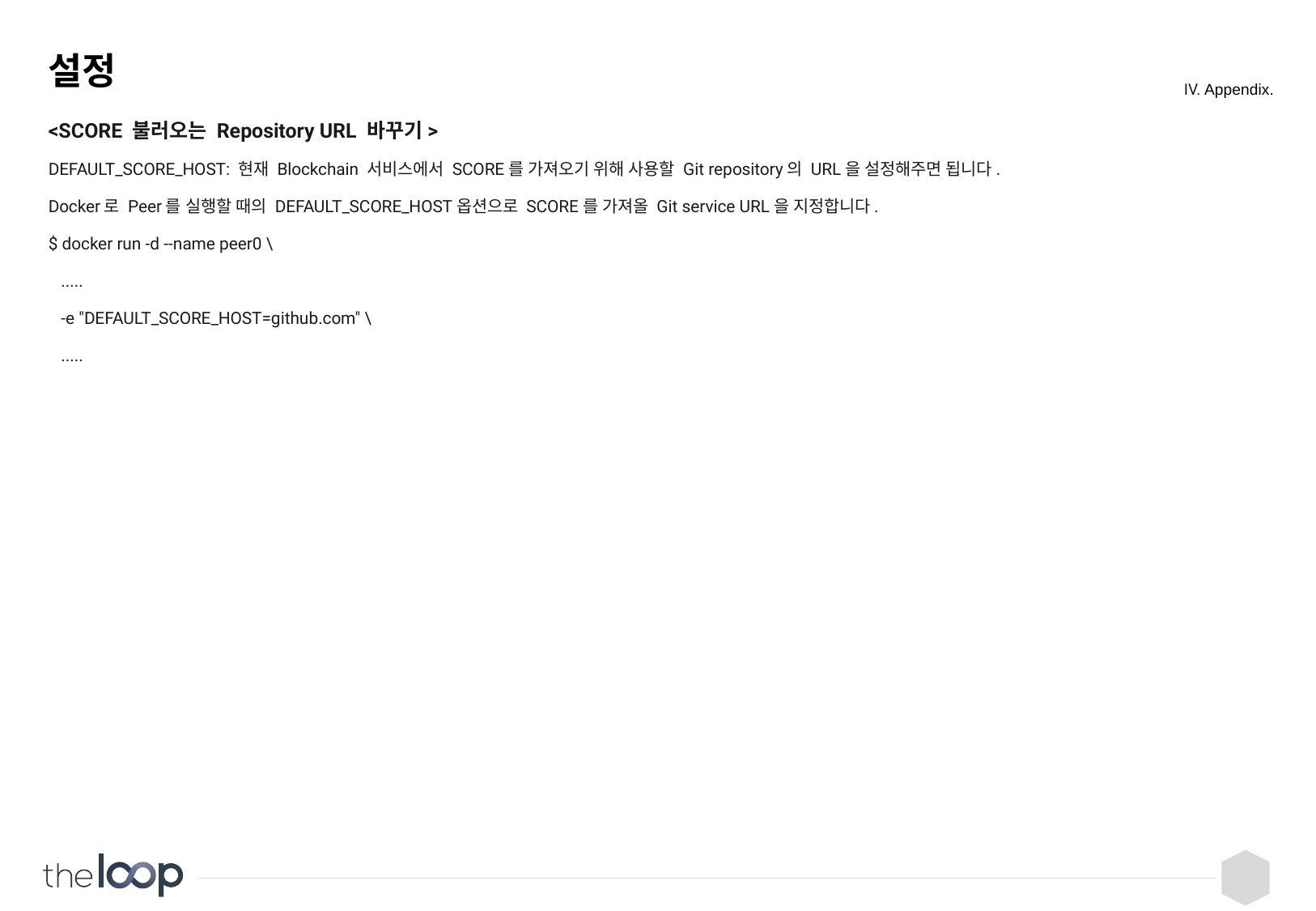

# 설정
IV. Appendix.
<SCORE 불러오는 Repository URL 바꾸기>
DEFAULT_SCORE_HOST: 현재 Blockchain 서비스에서 SCORE를 가져오기 위해 사용할 Git repository의 URL을 설정해주면 됩니다.
Docker로 Peer를 실행할 때의 DEFAULT_SCORE_HOST옵션으로 SCORE를 가져올 Git service URL을 지정합니다.
$ docker run -d --name peer0 \
   .....
   -e "DEFAULT_SCORE_HOST=github.com" \
   .....